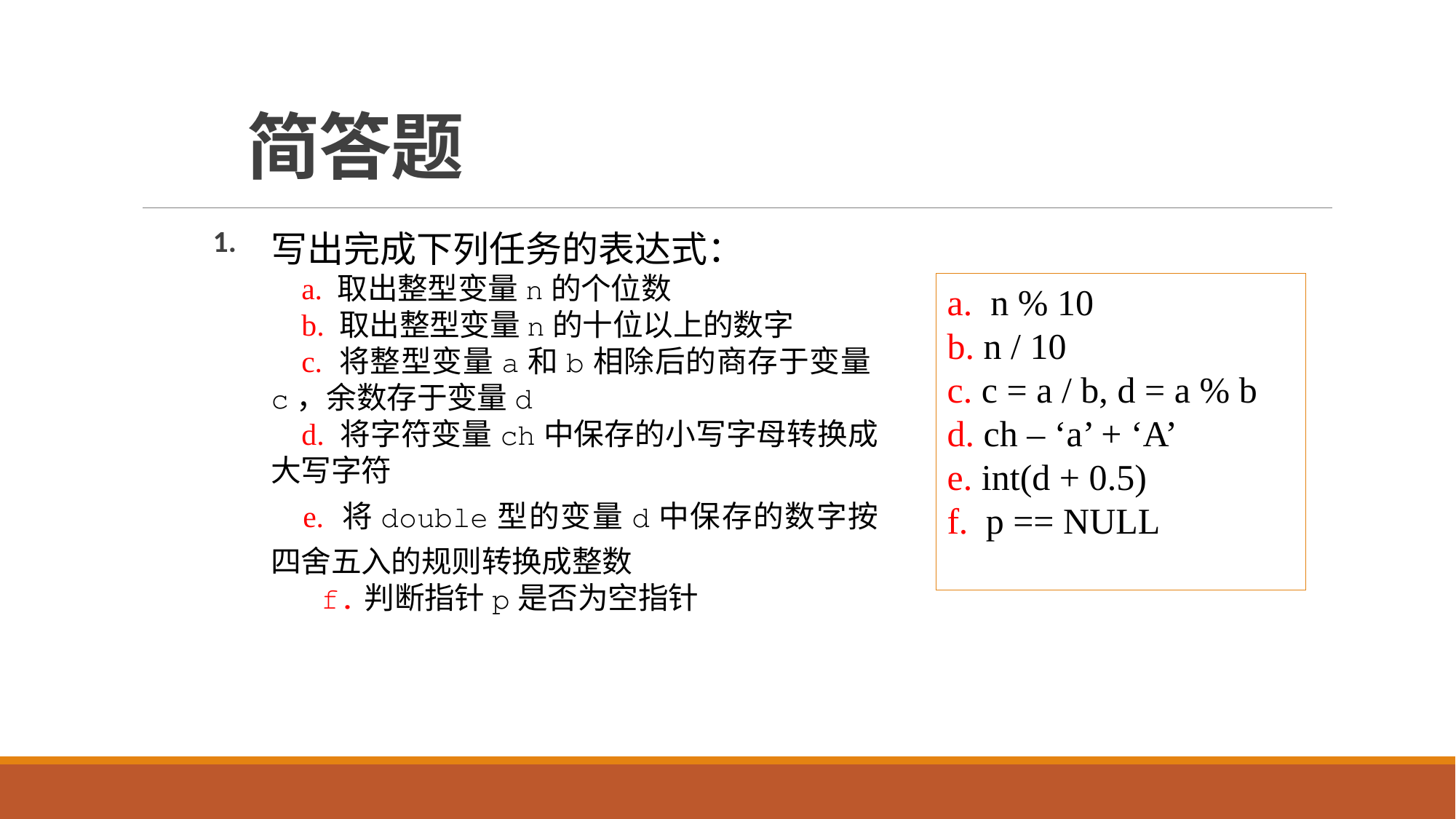

# 简答题
写出完成下列任务的表达式：
a. 取出整型变量n的个位数
b. 取出整型变量n的十位以上的数字
c. 将整型变量a和b相除后的商存于变量c，余数存于变量d
d. 将字符变量ch中保存的小写字母转换成大写字符
e. 将double型的变量d中保存的数字按四舍五入的规则转换成整数
 f.判断指针p是否为空指针
1.
a.  n % 10
b. n / 10
c. c = a / b, d = a % b
d. ch – ‘a’ + ‘A’
e. int(d + 0.5)
f.  p == NULL